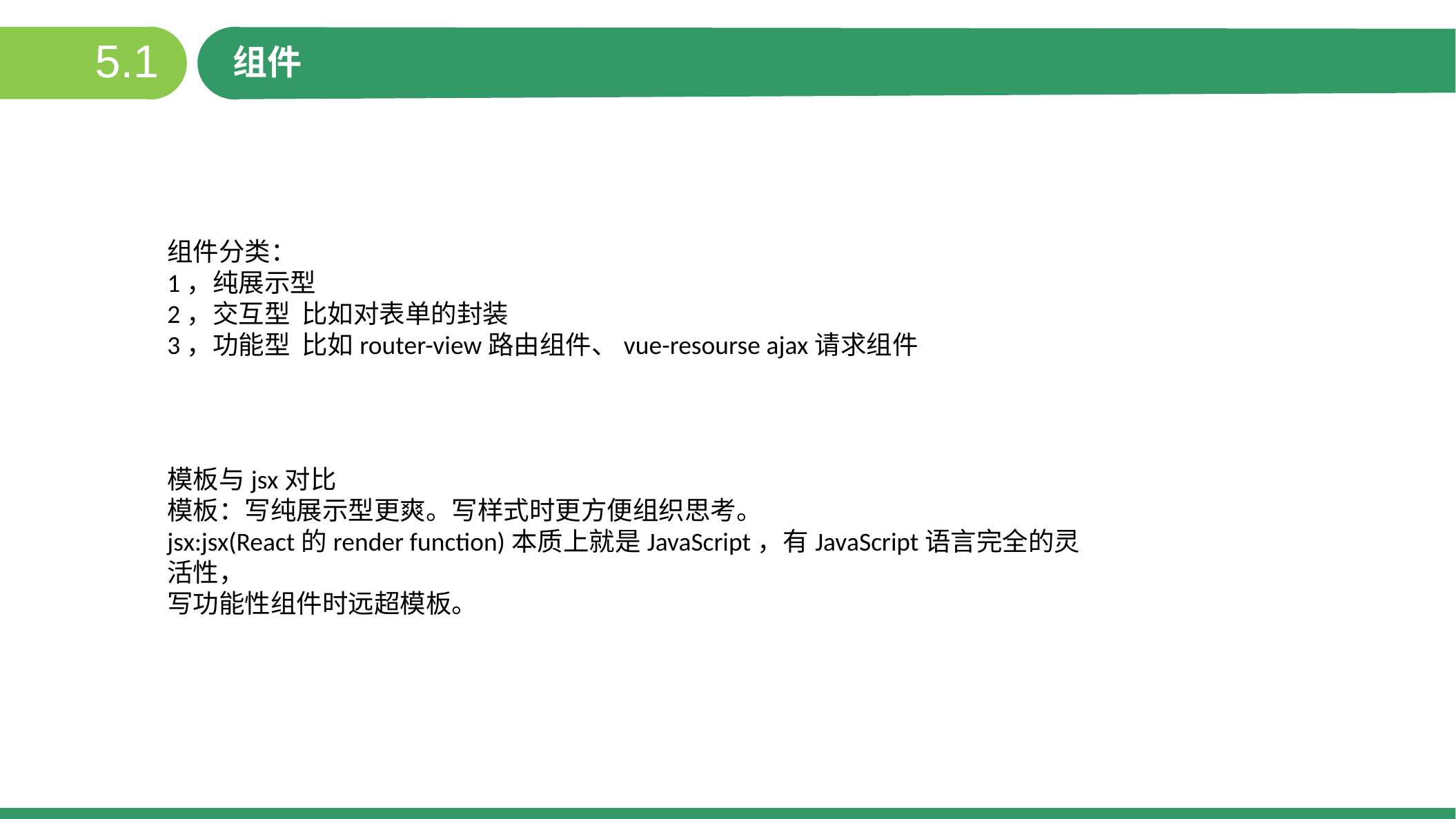

5.1

组件

组件分类：
1，纯展示型
2，交互型  比如对表单的封装
3，功能型  比如router-view路由组件、vue-resourse ajax请求组件
模板与jsx对比
模板：写纯展示型更爽。写样式时更方便组织思考。
jsx:jsx(React的render function)本质上就是JavaScript，有JavaScript语言完全的灵活性，
写功能性组件时远超模板。